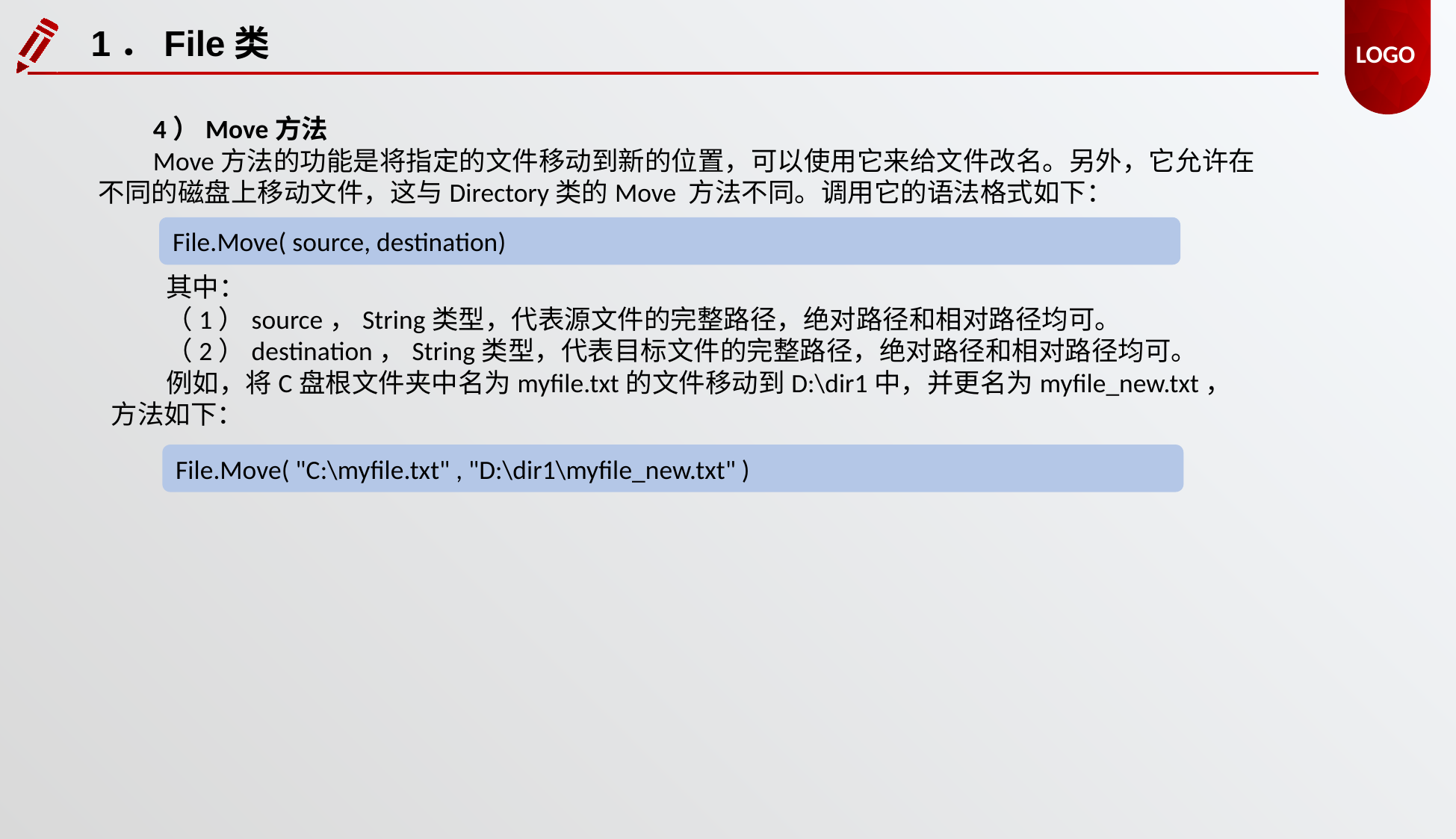

1．File类
4）Move方法
Move方法的功能是将指定的文件移动到新的位置，可以使用它来给文件改名。另外，它允许在不同的磁盘上移动文件，这与Directory类的Move 方法不同。调用它的语法格式如下：
File.Move( source, destination)
其中：
（1）source，String类型，代表源文件的完整路径，绝对路径和相对路径均可。
（2）destination，String类型，代表目标文件的完整路径，绝对路径和相对路径均可。
例如，将C盘根文件夹中名为myfile.txt的文件移动到D:\dir1中，并更名为myfile_new.txt，方法如下：
File.Move( "C:\myfile.txt" , "D:\dir1\myfile_new.txt" )